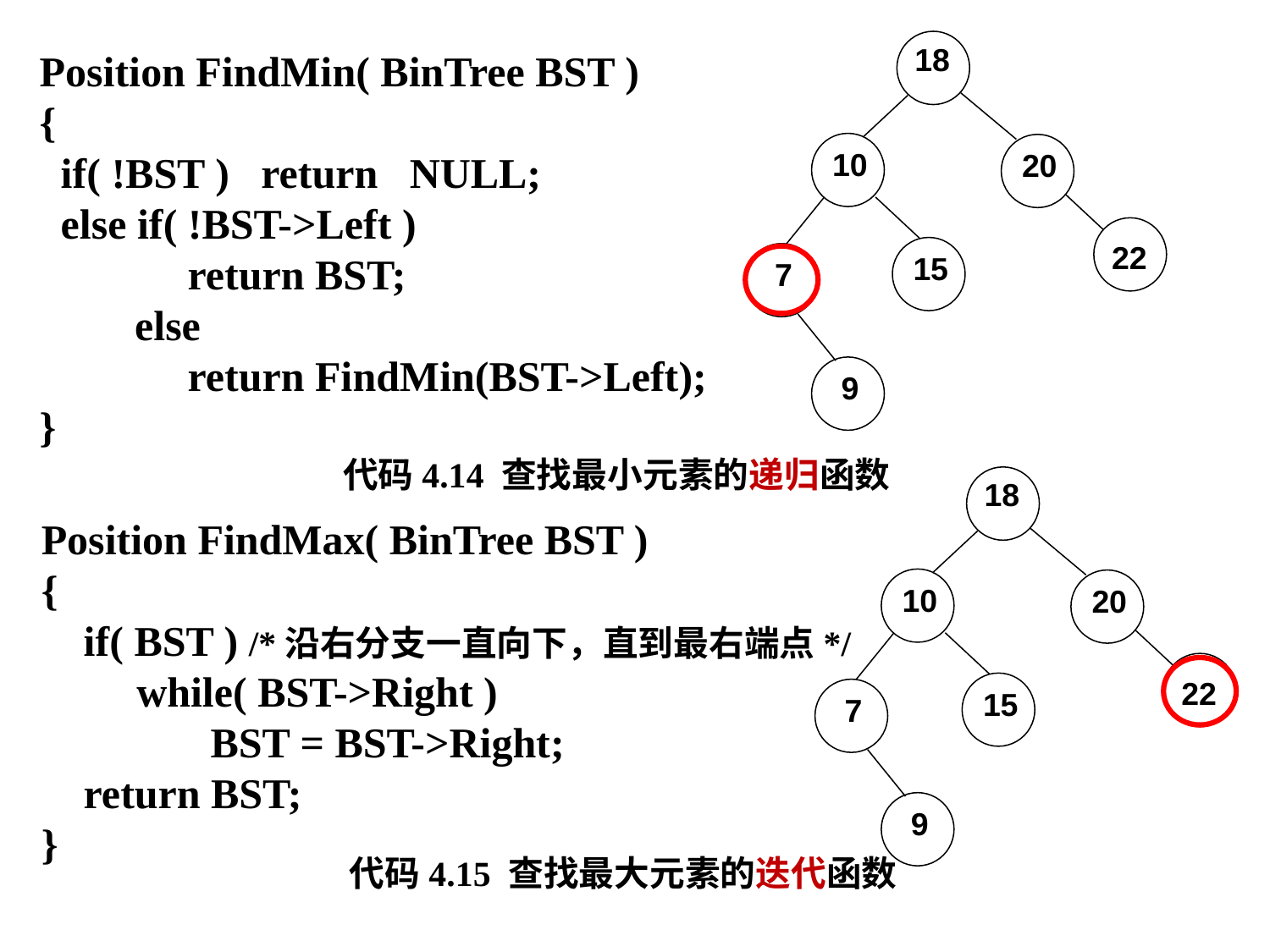

18

10
20

22

15
7

9
Position FindMin( BinTree BST )
{
  if( !BST )   return   NULL;
  else if( !BST->Left )
              return BST;
         else
              return FindMin(BST->Left);
}

代码4.14 查找最小元素的递归函数

18

10
20

22

15
7

9
Position FindMax( BinTree BST )
{
    if( BST ) /*沿右分支一直向下，直到最右端点*/
         while( BST->Right )
                BST = BST->Right;
    return BST;
}

代码4.15 查找最大元素的迭代函数